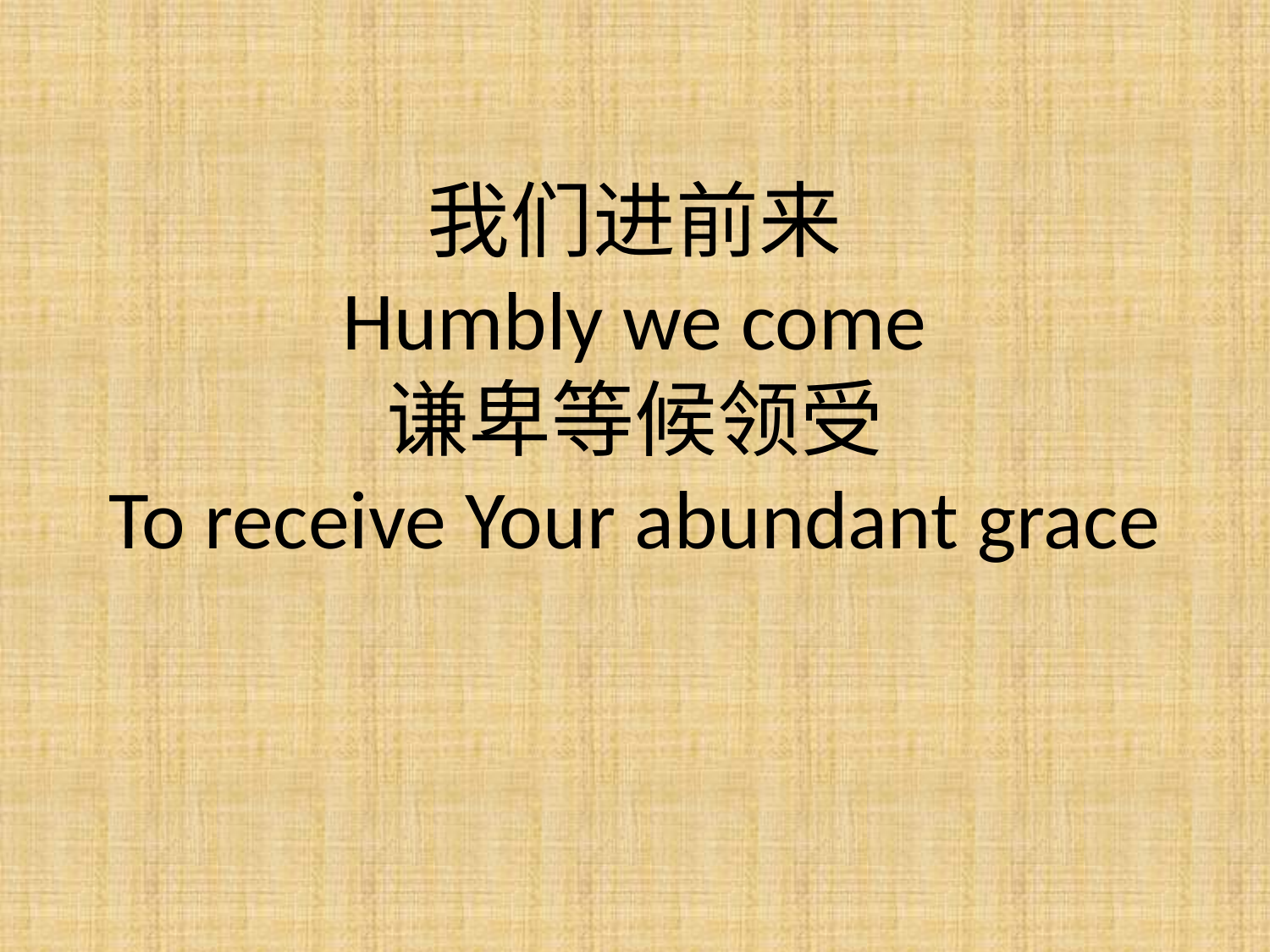

我们进前来
Humbly we come
谦卑等候领受
To receive Your abundant grace